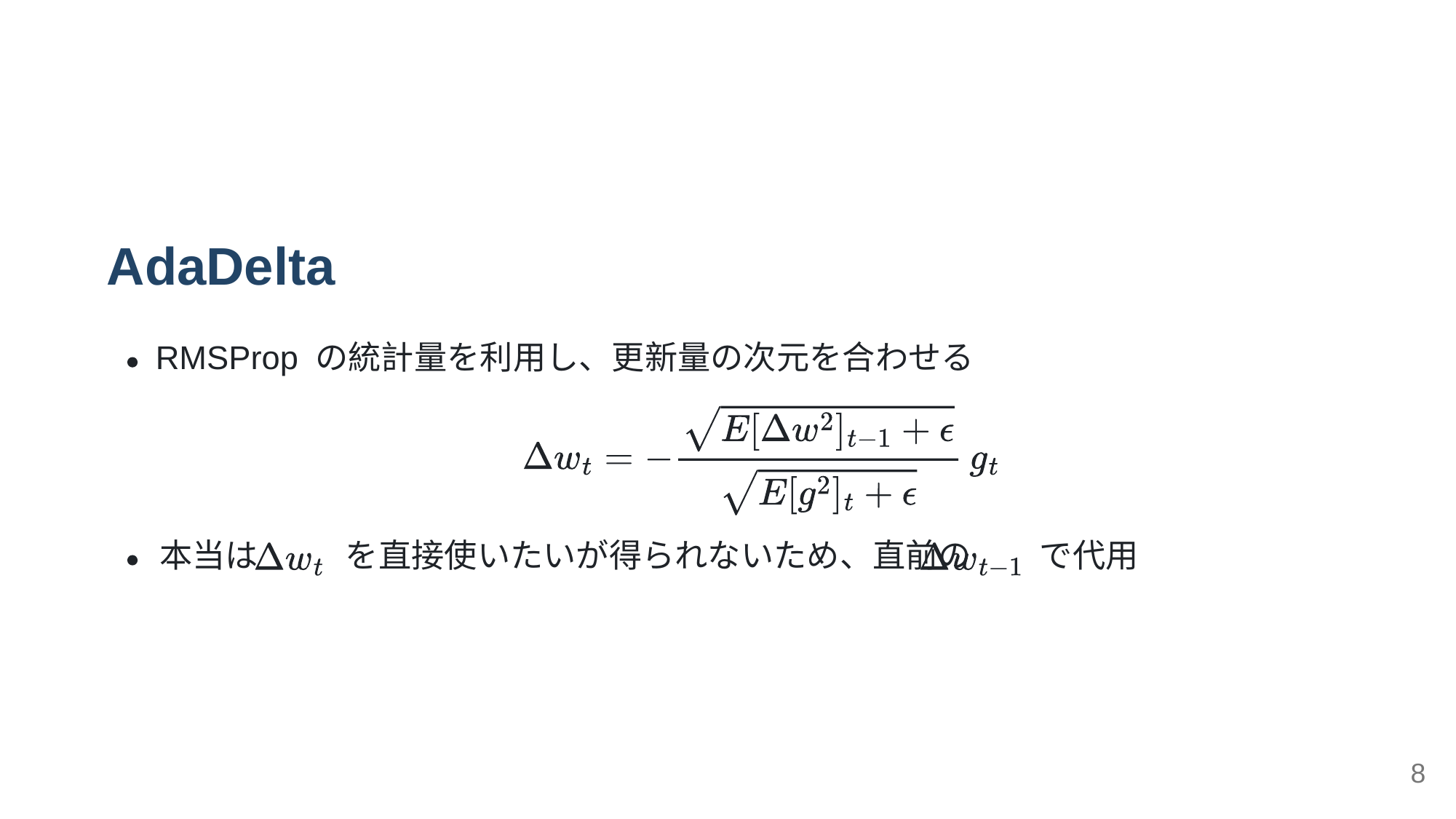

AdaDelta
RMSProp の統計量を利⽤し、更新量の次元を合わせる

本当は
 を直接使いたいが得られないため、直前の
 で代⽤

8